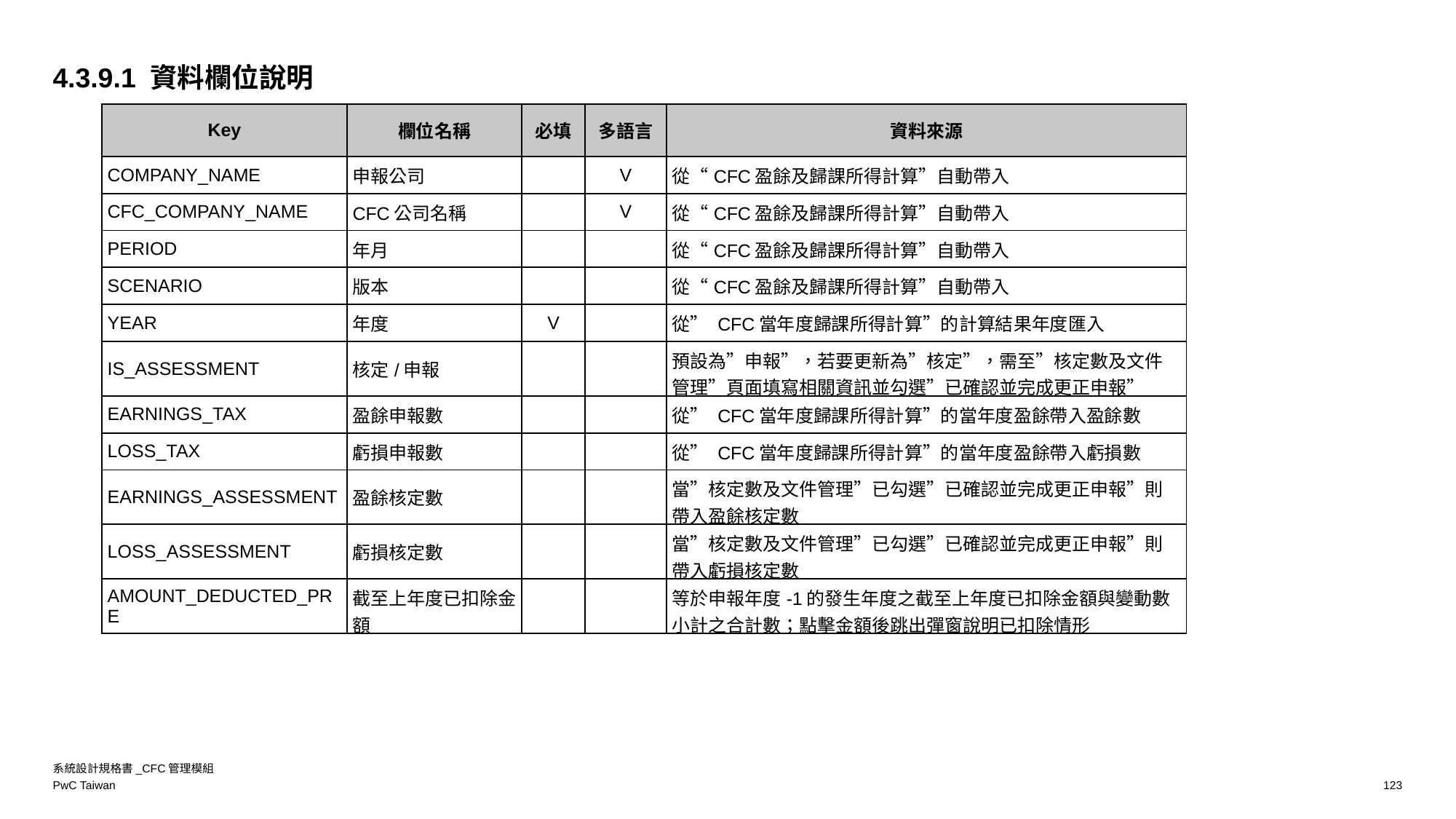

4.3.9.1 資料欄位說明
| Key | 欄位名稱 | 必填 | 多語言 | 資料來源 |
| --- | --- | --- | --- | --- |
| COMPANY\_NAME | 申報公司 |  | V | 從“CFC盈餘及歸課所得計算”自動帶入 |
| CFC\_COMPANY\_NAME | CFC公司名稱 |  | V | 從“CFC盈餘及歸課所得計算”自動帶入 |
| PERIOD | 年月 |  |  | 從“CFC盈餘及歸課所得計算”自動帶入 |
| SCENARIO | 版本 |  |  | 從“CFC盈餘及歸課所得計算”自動帶入 |
| YEAR | 年度 | V |  | 從” CFC當年度歸課所得計算”的計算結果年度匯入 |
| IS\_ASSESSMENT | 核定/申報 |  |  | 預設為”申報”，若要更新為”核定”，需至”核定數及文件管理”頁面填寫相關資訊並勾選”已確認並完成更正申報” |
| EARNINGS\_TAX | 盈餘申報數 |  |  | 從” CFC當年度歸課所得計算”的當年度盈餘帶入盈餘數 |
| LOSS\_TAX | 虧損申報數 |  |  | 從” CFC當年度歸課所得計算”的當年度盈餘帶入虧損數 |
| EARNINGS\_ASSESSMENT | 盈餘核定數 |  |  | 當”核定數及文件管理”已勾選”已確認並完成更正申報”則帶入盈餘核定數 |
| LOSS\_ASSESSMENT | 虧損核定數 |  |  | 當”核定數及文件管理”已勾選”已確認並完成更正申報”則帶入虧損核定數 |
| AMOUNT\_DEDUCTED\_PRE | 截至上年度已扣除金額 |  |  | 等於申報年度-1的發生年度之截至上年度已扣除金額與變動數小計之合計數；點擊金額後跳出彈窗說明已扣除情形 |
系統設計規格書_CFC管理模組
123